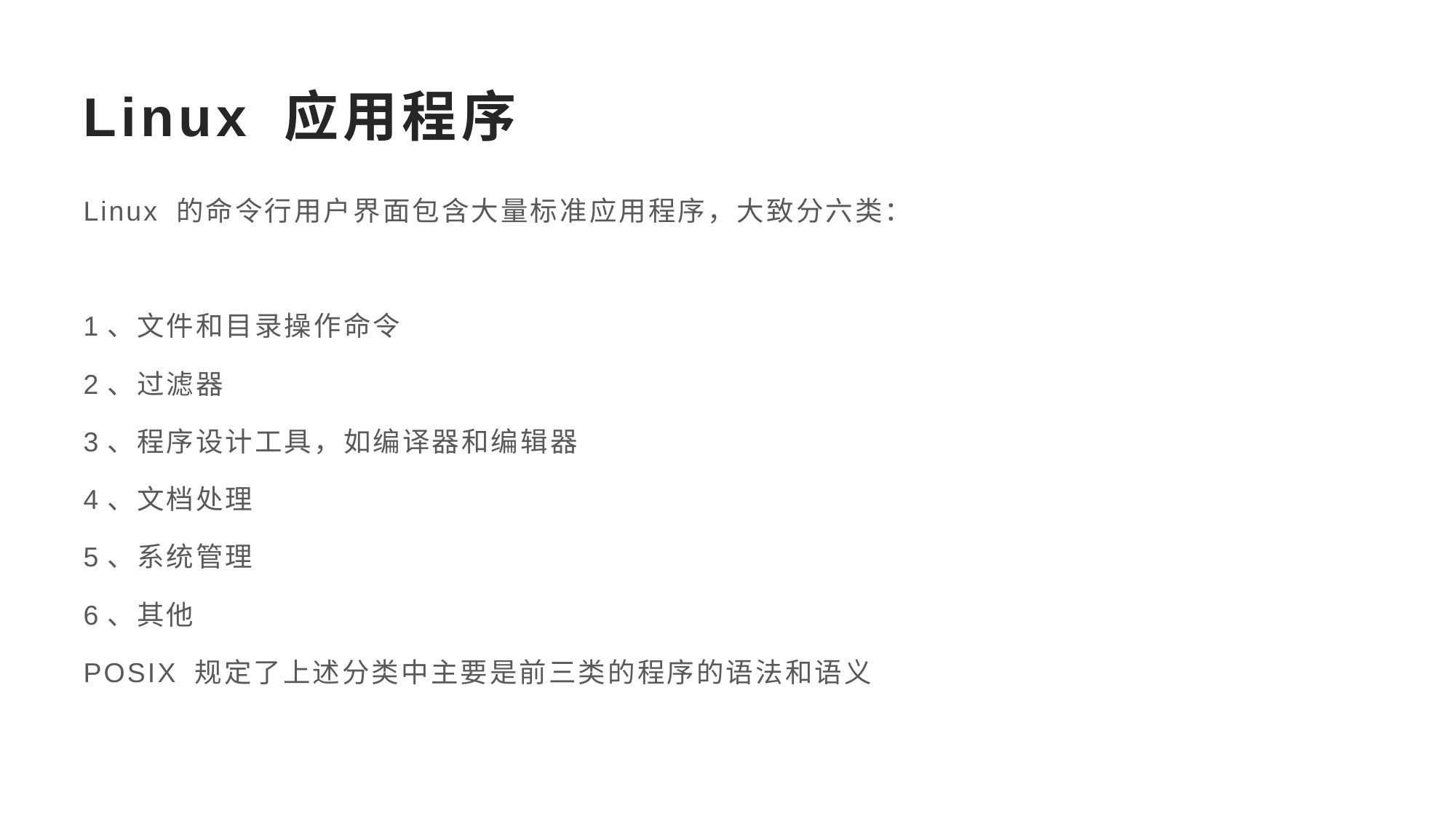

# Linux 应用程序
Linux 的命令行用户界面包含大量标准应用程序，大致分六类：

1、文件和目录操作命令
2、过滤器
3、程序设计工具，如编译器和编辑器
4、文档处理
5、系统管理
6、其他
POSIX 规定了上述分类中主要是前三类的程序的语法和语义